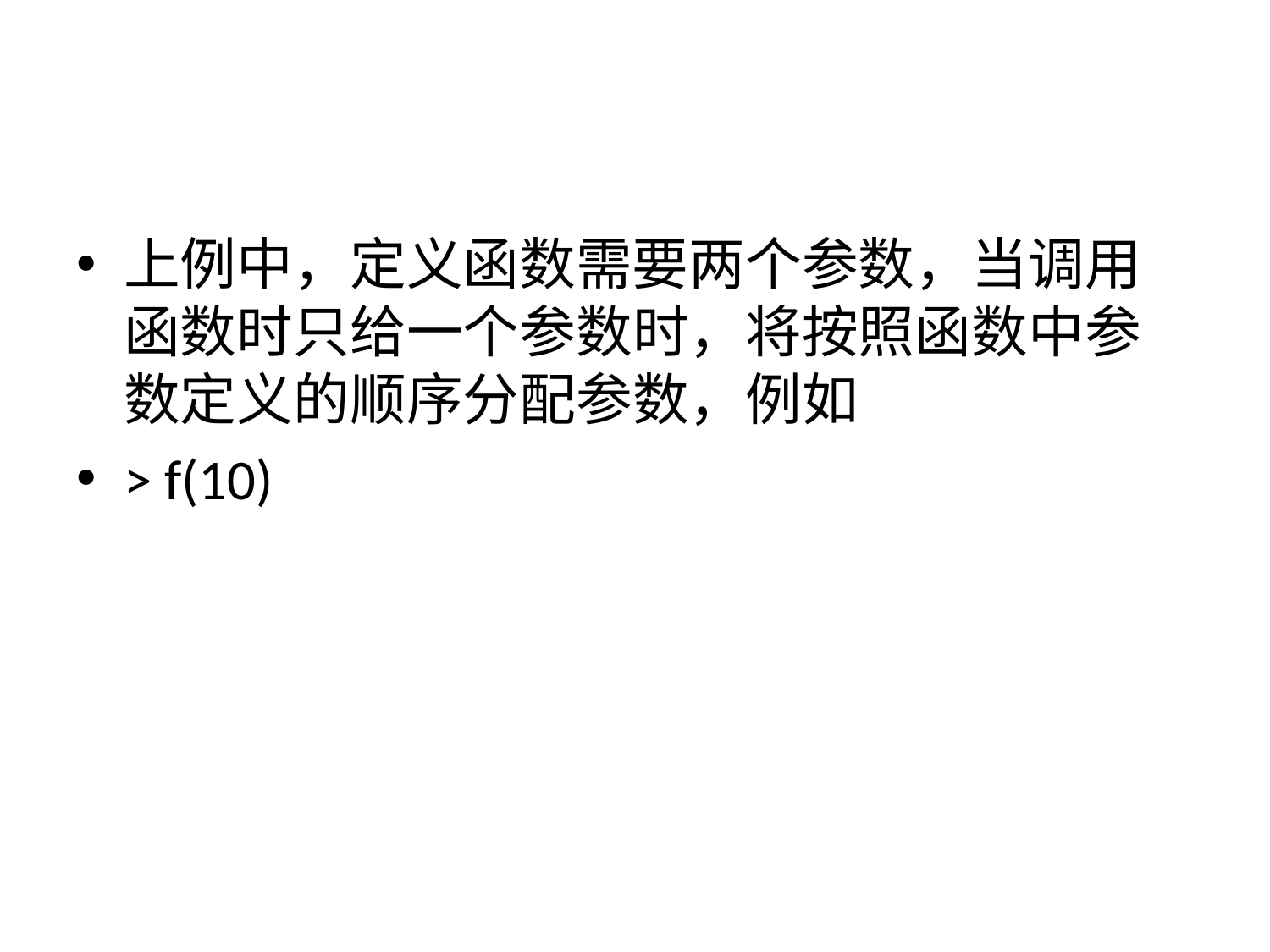

#
上例中，定义函数需要两个参数，当调用函数时只给一个参数时，将按照函数中参数定义的顺序分配参数，例如
> f(10)